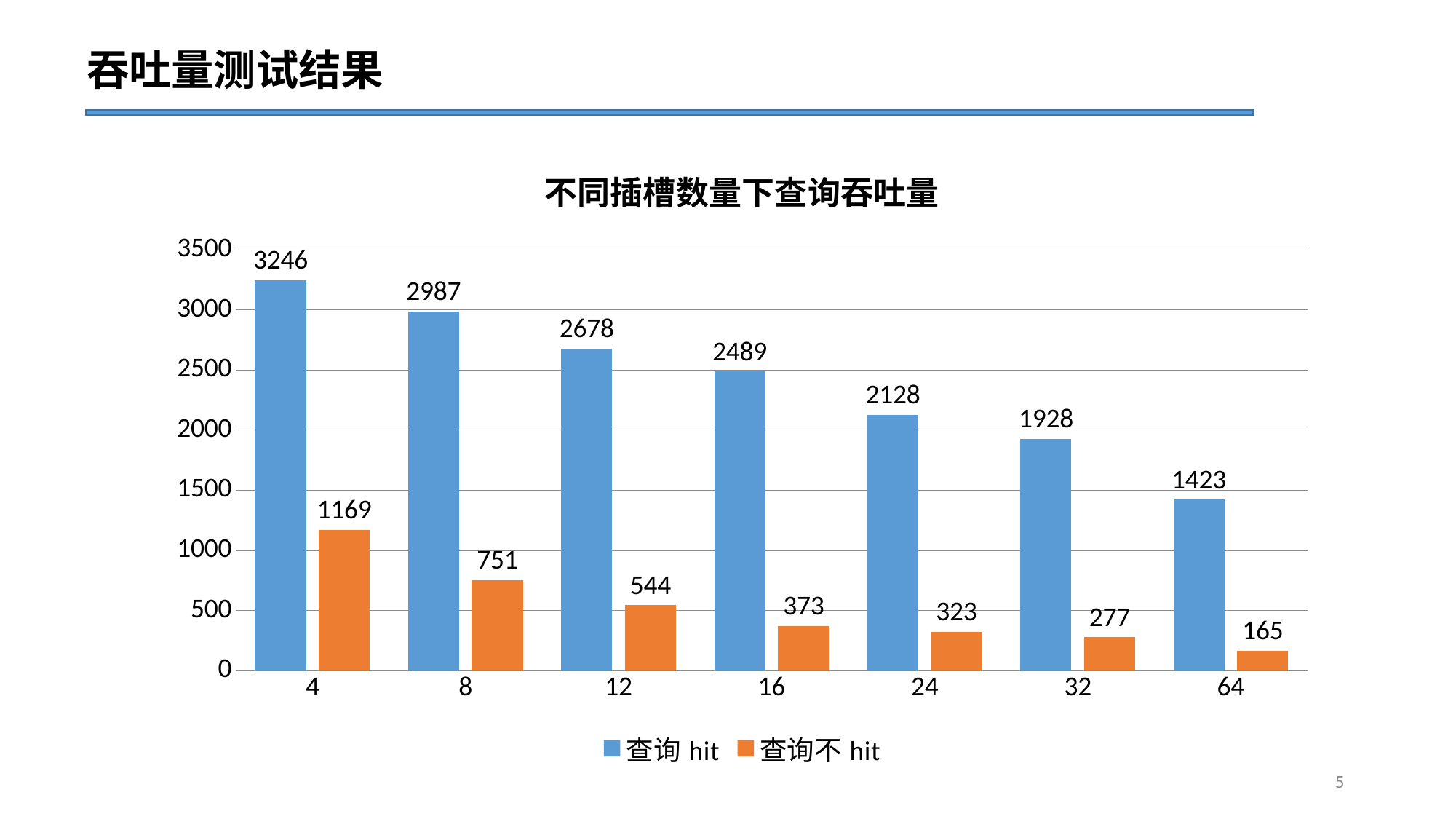

# 吞吐量测试结果

### Chart: 不同插槽数量下查询吞吐量

| Category | 查询hit | 查询不hit |
|---|---|---|
| 4 | 3246.0 | 1169.0 |
| 8 | 2987.0 | 751.0 |
| 12 | 2678.0 | 544.0 |
| 16 | 2489.0 | 373.0 |
| 24 | 2128.0 | 323.0 |
| 32 | 1928.0 | 277.0 |
| 64 | 1423.0 | 165.0 |
5